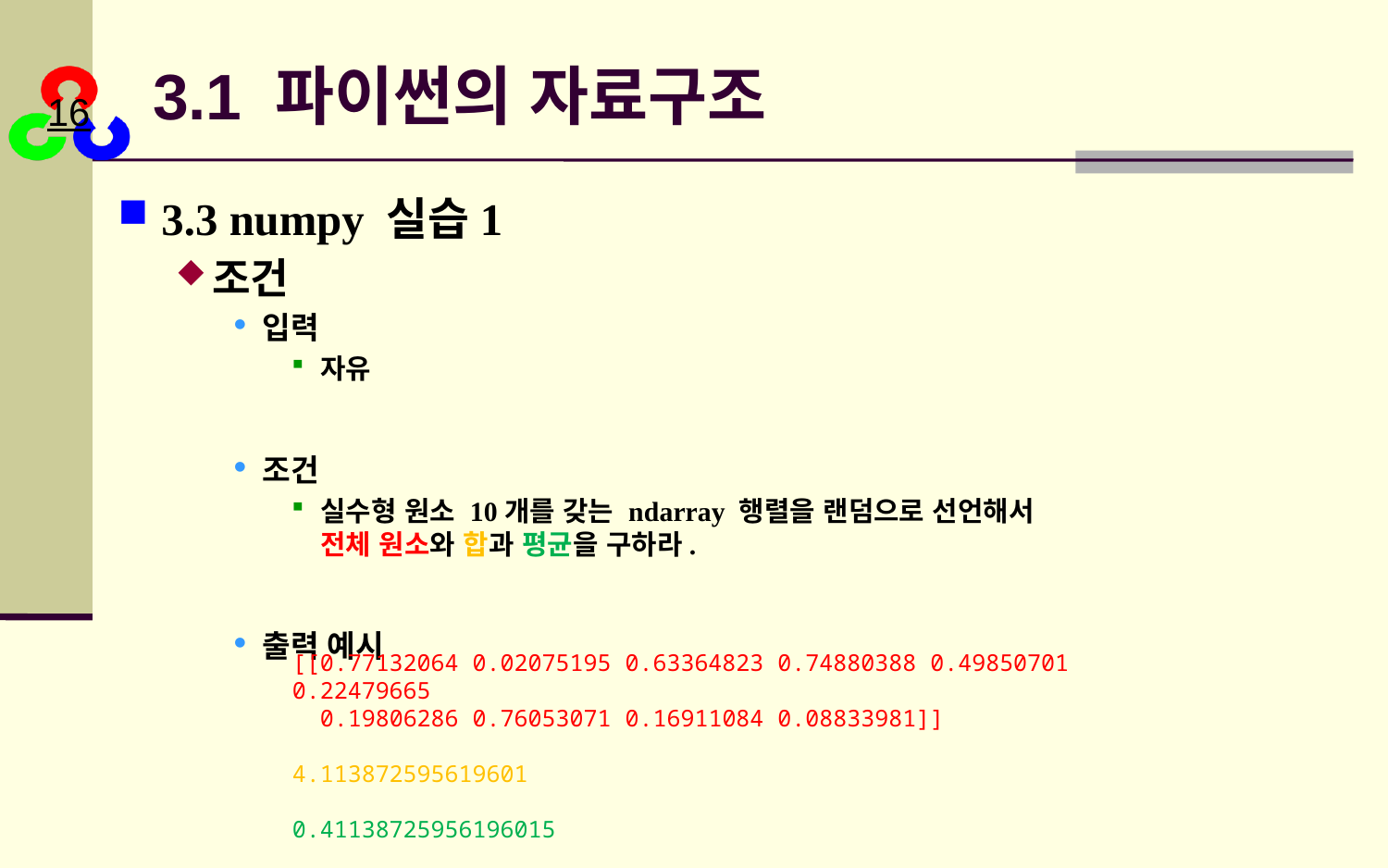

# 3.1 파이썬의 자료구조
3.3 numpy 실습1
조건
입력
자유

조건
실수형 원소 10개를 갖는 ndarray 행렬을 랜덤으로 선언해서
전체 원소와 합과 평균을 구하라.

출력 예시
[[0.77132064 0.02075195 0.63364823 0.74880388 0.49850701 0.22479665
  0.19806286 0.76053071 0.16911084 0.08833981]]

4.113872595619601

0.41138725956196015